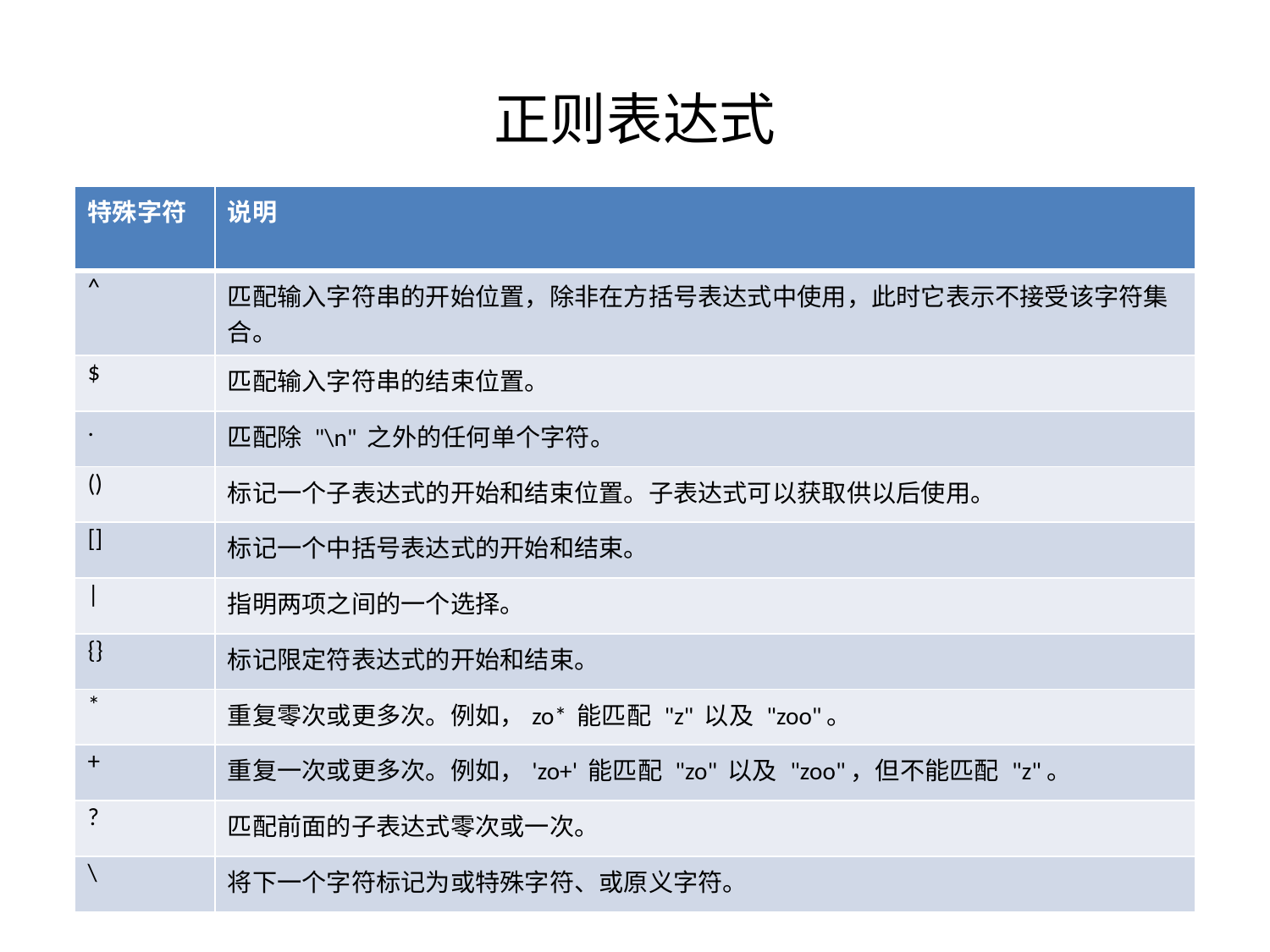

# 正则表达式
| 特殊字符 | 说明 |
| --- | --- |
| ^ | 匹配输入字符串的开始位置，除非在方括号表达式中使用，此时它表示不接受该字符集合。 |
| $ | 匹配输入字符串的结束位置。 |
| . | 匹配除 "\n" 之外的任何单个字符。 |
| () | 标记一个子表达式的开始和结束位置。子表达式可以获取供以后使用。 |
| [] | 标记一个中括号表达式的开始和结束。 |
| | | 指明两项之间的一个选择。 |
| {} | 标记限定符表达式的开始和结束。 |
| \* | 重复零次或更多次。例如，zo\* 能匹配 "z" 以及 "zoo"。 |
| + | 重复一次或更多次。例如，'zo+' 能匹配 "zo" 以及 "zoo"，但不能匹配 "z"。 |
| ? | 匹配前面的子表达式零次或一次。 |
| \ | 将下一个字符标记为或特殊字符、或原义字符。 |